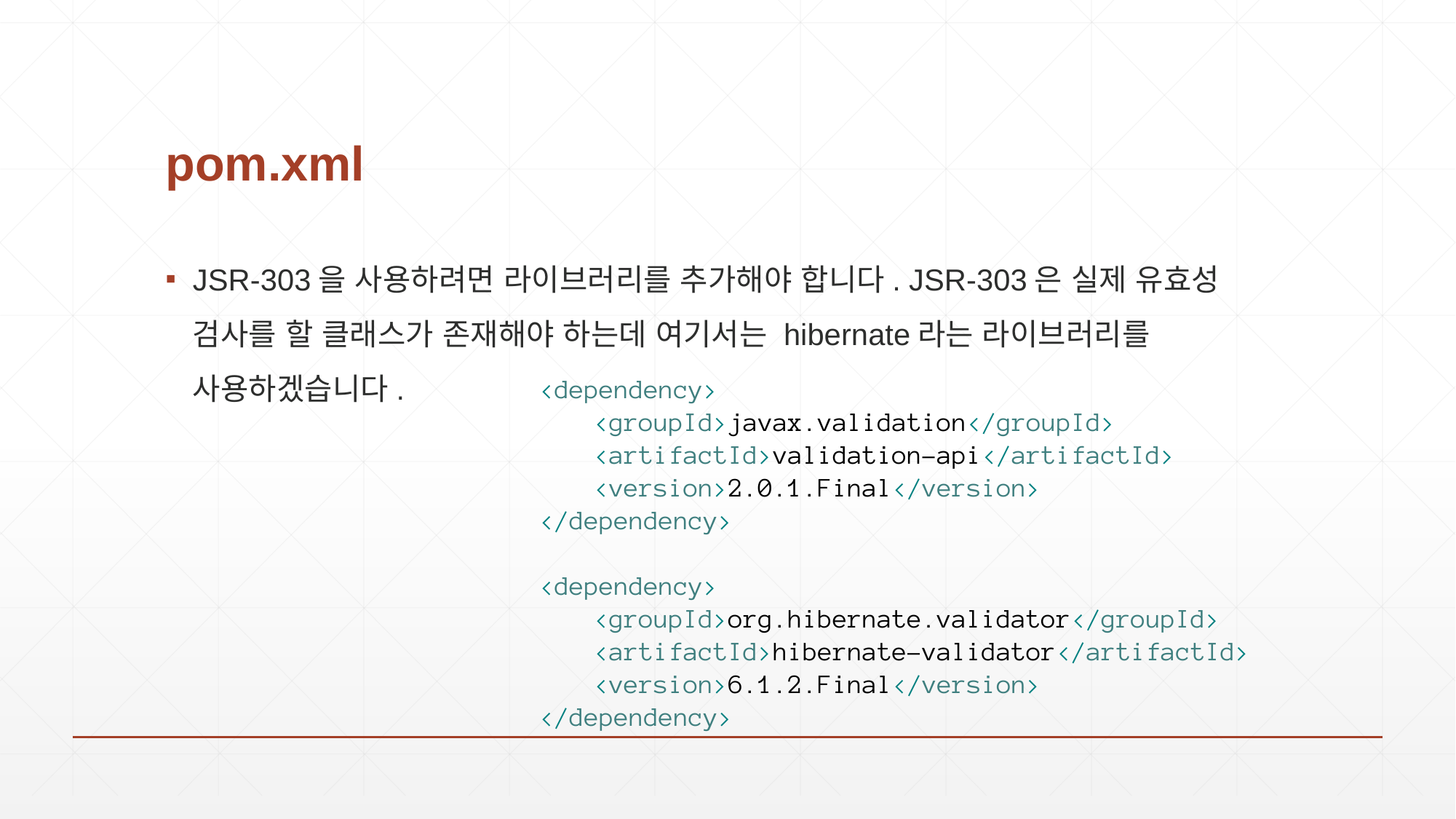

# pom.xml
JSR-303을 사용하려면 라이브러리를 추가해야 합니다. JSR-303은 실제 유효성 검사를 할 클래스가 존재해야 하는데 여기서는 hibernate라는 라이브러리를 사용하겠습니다.
<dependency>
<groupId>javax.validation</groupId>
<artifactId>validation-api</artifactId>
<version>2.0.1.Final</version>
</dependency>

<dependency>
<groupId>org.hibernate.validator</groupId>
<artifactId>hibernate-validator</artifactId>
<version>6.1.2.Final</version>
</dependency>